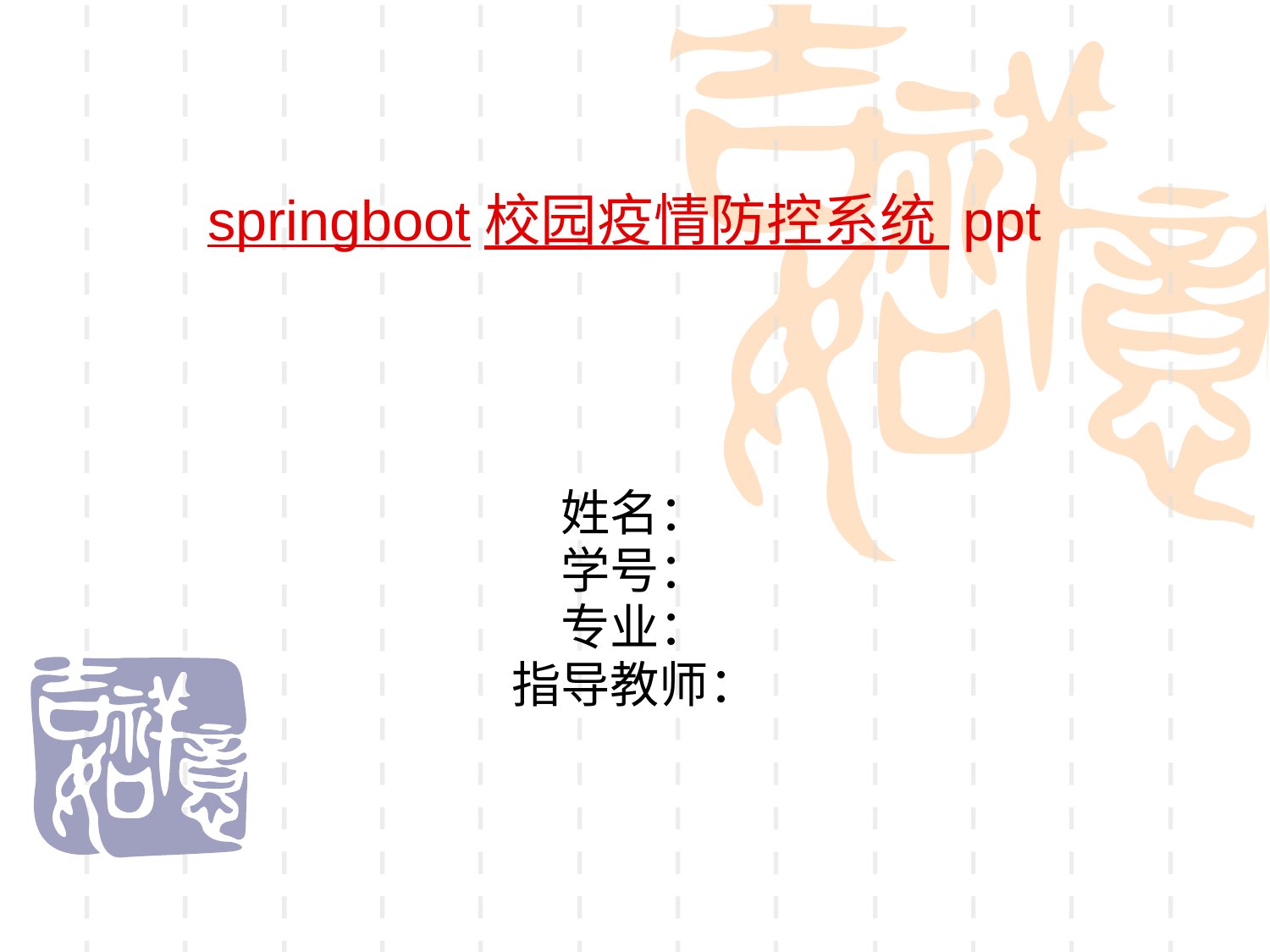

# springboot校园疫情防控系统 ppt
姓名：
学号：
专业：
指导教师：